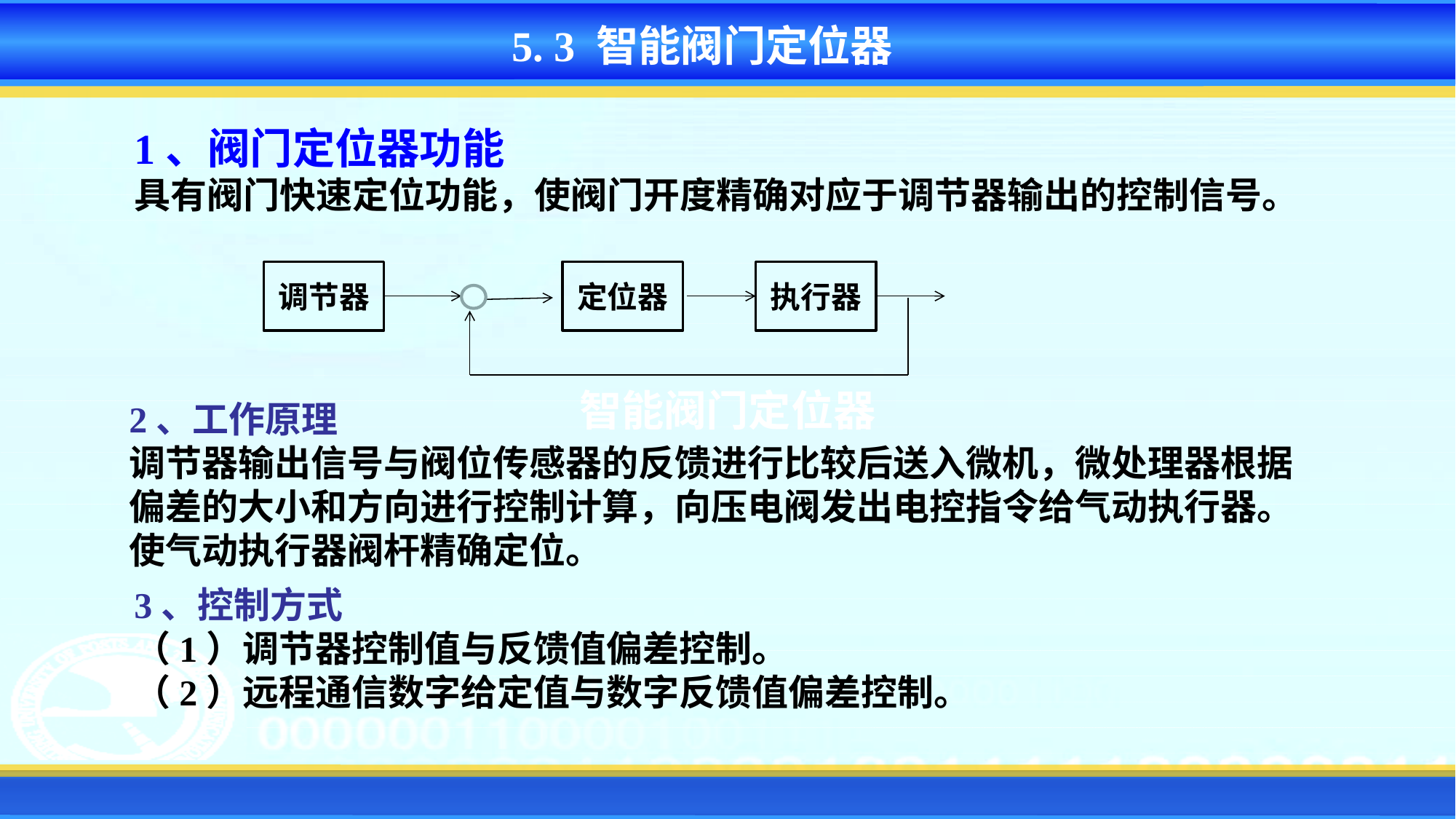

5. 3 智能阀门定位器
1、阀门定位器功能
具有阀门快速定位功能，使阀门开度精确对应于调节器输出的控制信号。
调节器
定位器
执行器

智能阀门定位器
2、工作原理
调节器输出信号与阀位传感器的反馈进行比较后送入微机，微处理器根据偏差的大小和方向进行控制计算，向压电阀发出电控指令给气动执行器。 使气动执行器阀杆精确定位。
3、控制方式
（1）调节器控制值与反馈值偏差控制。
（2）远程通信数字给定值与数字反馈值偏差控制。